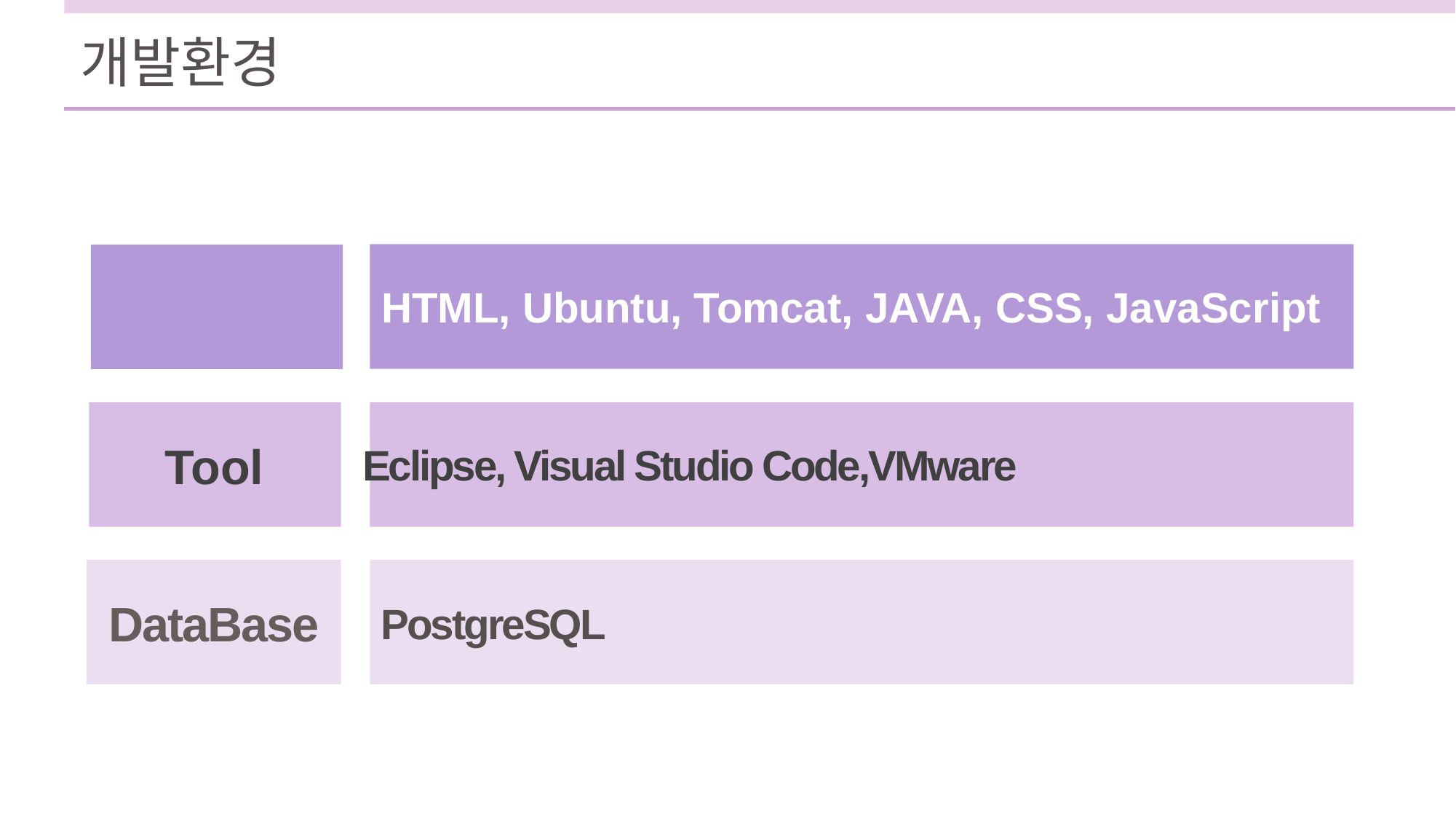

개발환경

Technic
HTML, Ubuntu, Tomcat, JAVA, CSS, JavaScript

Tool
Eclipse, Visual Studio Code,VMware

DataBase
PostgreSQL